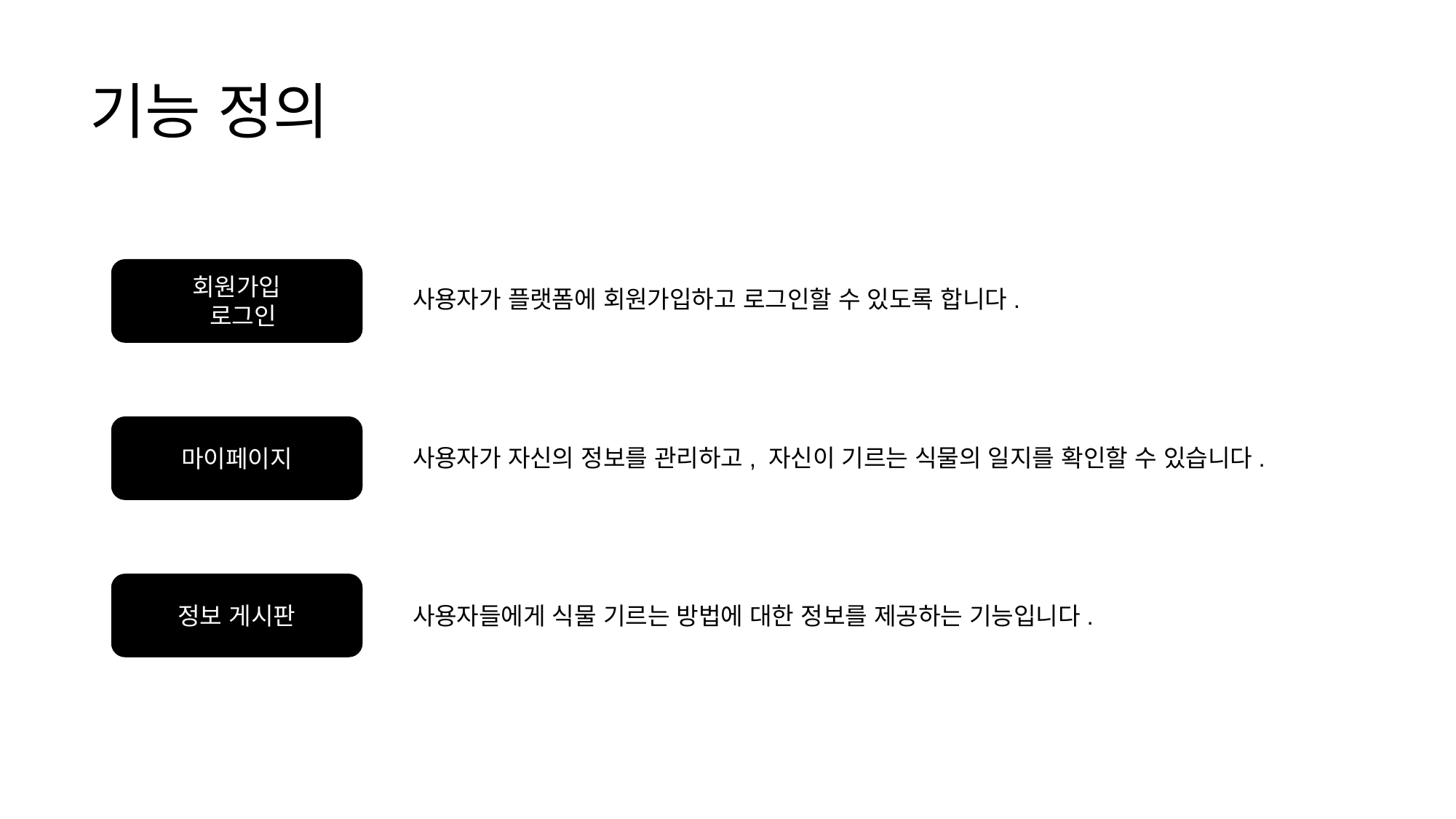

# 기능 정의
회원가입
 로그인
사용자가 플랫폼에 회원가입하고 로그인할 수 있도록 합니다.
마이페이지
사용자가 자신의 정보를 관리하고, 자신이 기르는 식물의 일지를 확인할 수 있습니다.
정보 게시판
사용자들에게 식물 기르는 방법에 대한 정보를 제공하는 기능입니다.